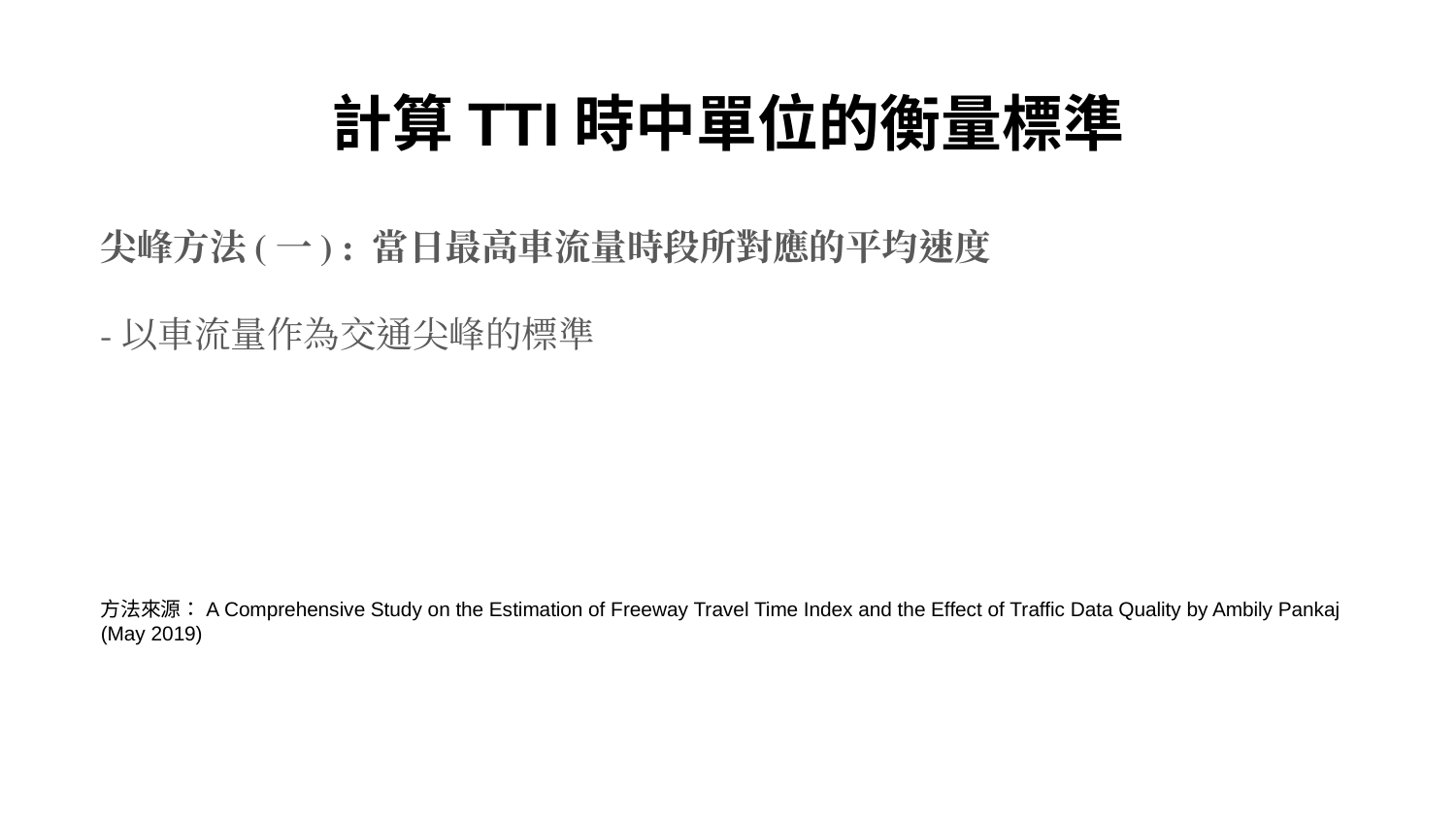

# 計算TTI時中單位的衡量標準
尖峰方法(一) : 當日最高車流量時段所對應的平均速度

-以車流量作為交通尖峰的標準

方法來源：A Comprehensive Study on the Estimation of Freeway Travel Time Index and the Effect of Traffic Data Quality by Ambily Pankaj (May 2019)